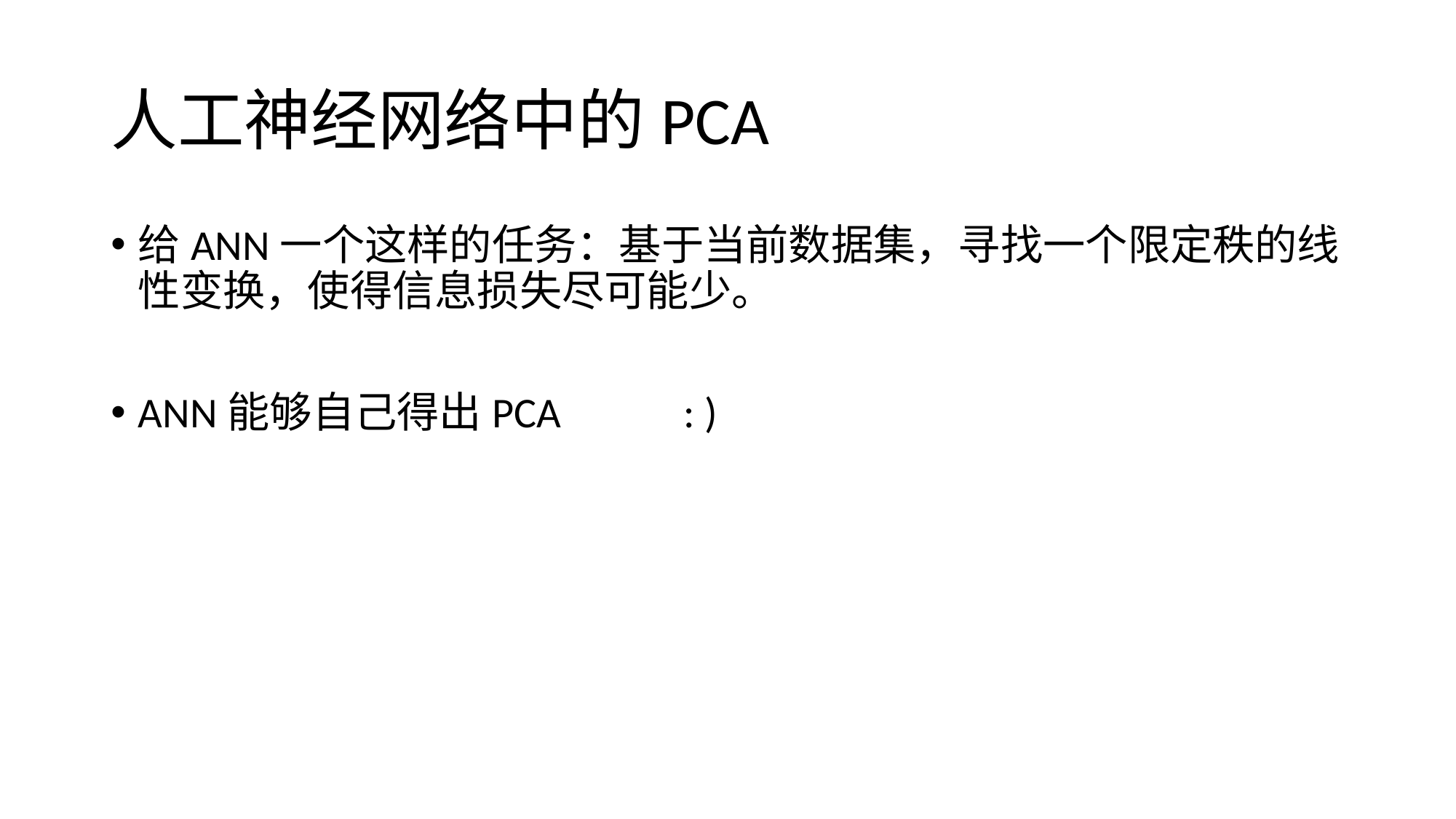

# 人工神经网络中的PCA
给ANN一个这样的任务：基于当前数据集，寻找一个限定秩的线性变换，使得信息损失尽可能少。

ANN能够自己得出PCA  	: )